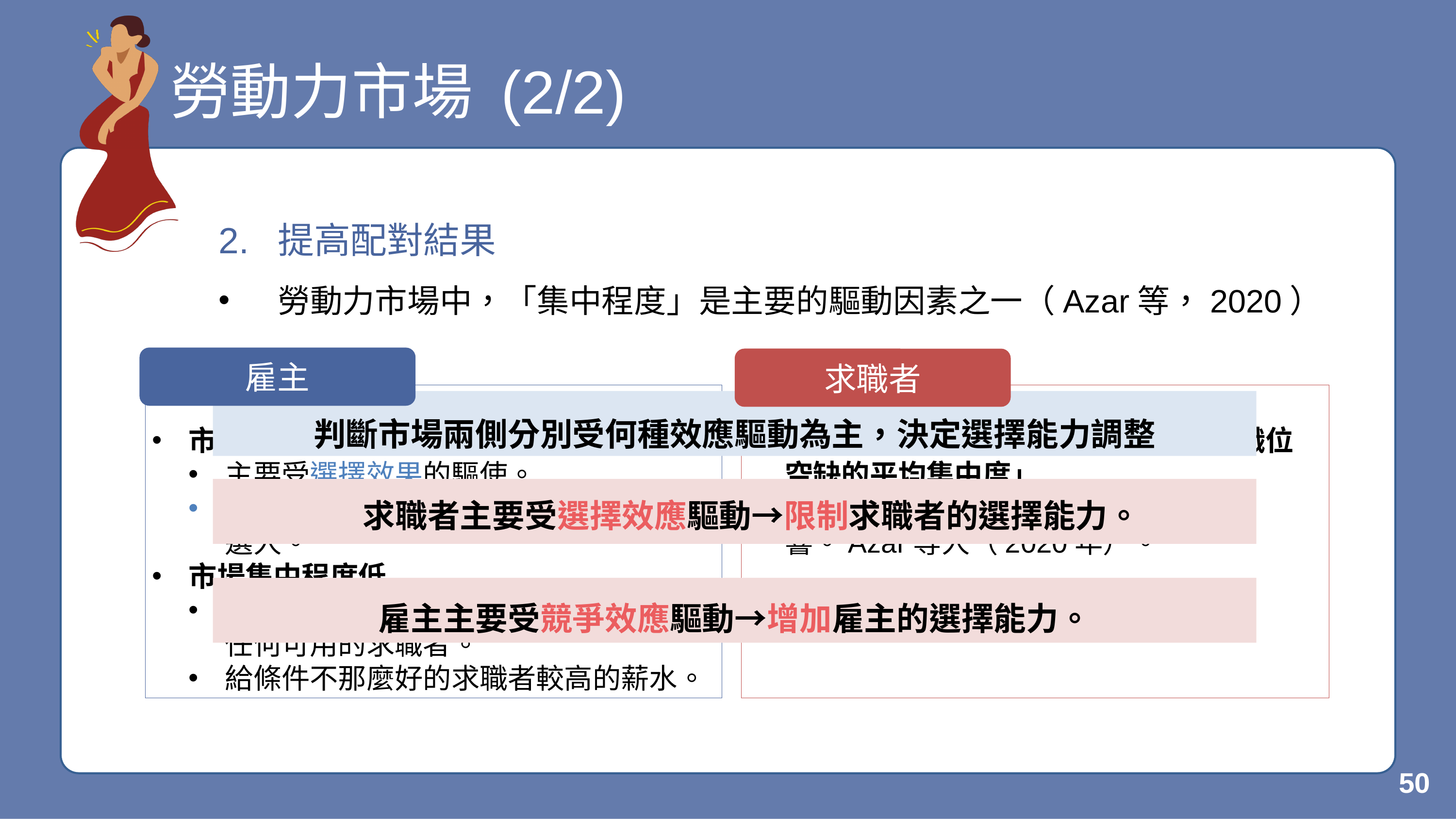

勞動力市場 (2/2)

提高配對結果
勞動力市場中，「集中程度」是主要的驅動因素之一（Azar等，2020）

雇主
求職者

市場集中程度高
主要受選擇效果的驅使。
延遲張貼職位空缺，直到找到理想的候選人。
市場集中程度低
主要受競爭效果的驅使，即傾向於聘請任何可用的求職者。
給條件不那麼好的求職者較高的薪水。

「求職者的平均集中度」通常高於「職位空缺的平均集中度」
求職者可能更多地受選擇效應的影響。Azar等人（2020年）。

雇主主要受競爭效應驅動→增加雇主的選擇能力。
求職者主要受選擇效應驅動→限制求職者的選擇能力。
判斷市場兩側分別受何種效應驅動為主，決定選擇能力調整
50